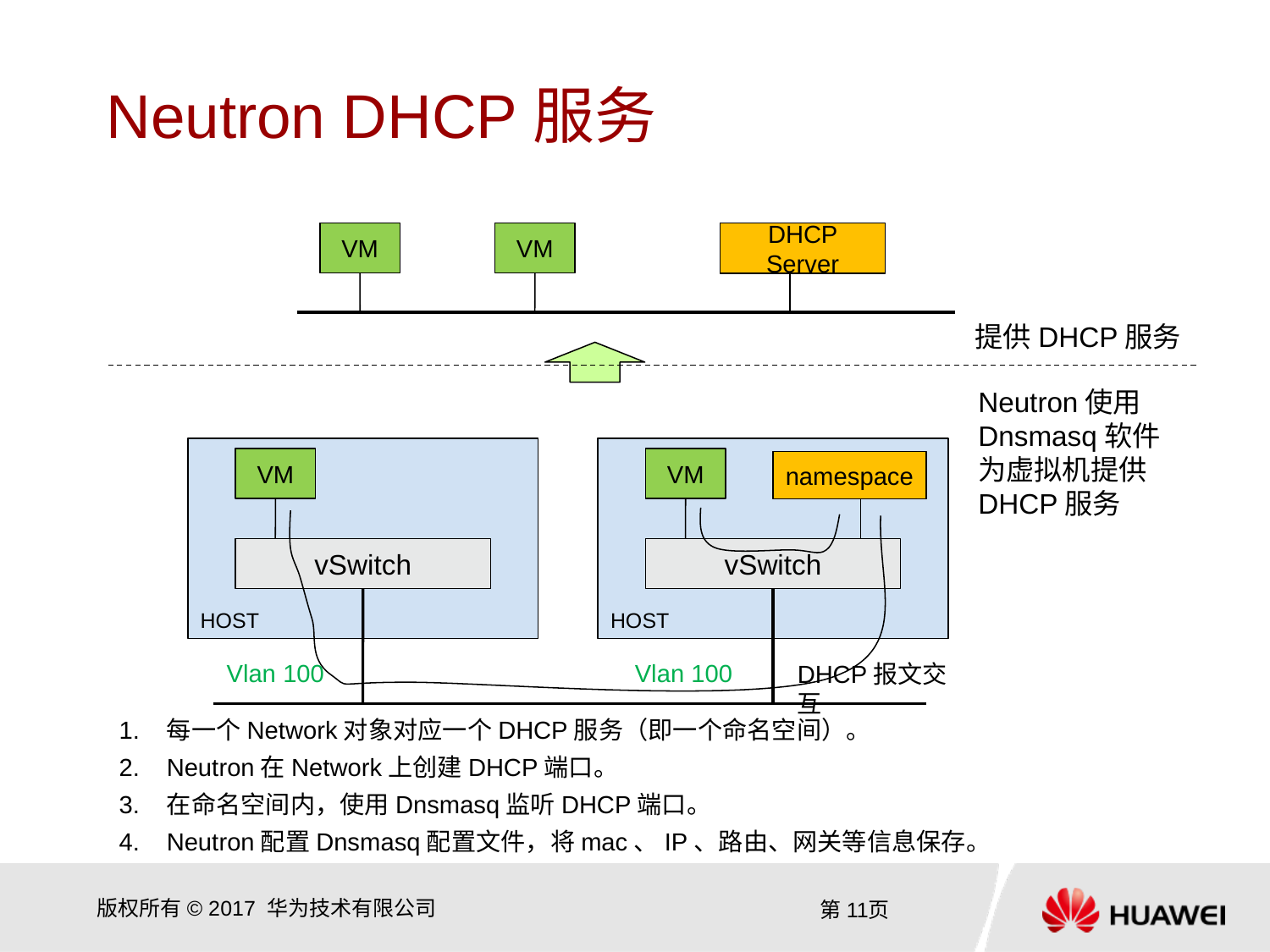

# Neutron DHCP服务
DHCP Server
VM
VM
提供DHCP服务

Neutron使用Dnsmasq软件为虚拟机提供DHCP服务
HOST
HOST
VM
VM
namespace

vSwitch
vSwitch
Vlan 100
Vlan 100
DHCP报文交互
每一个Network对象对应一个DHCP服务（即一个命名空间）。
Neutron在Network上创建DHCP端口。
在命名空间内，使用Dnsmasq监听DHCP端口。
Neutron配置Dnsmasq配置文件，将mac、IP、路由、网关等信息保存。